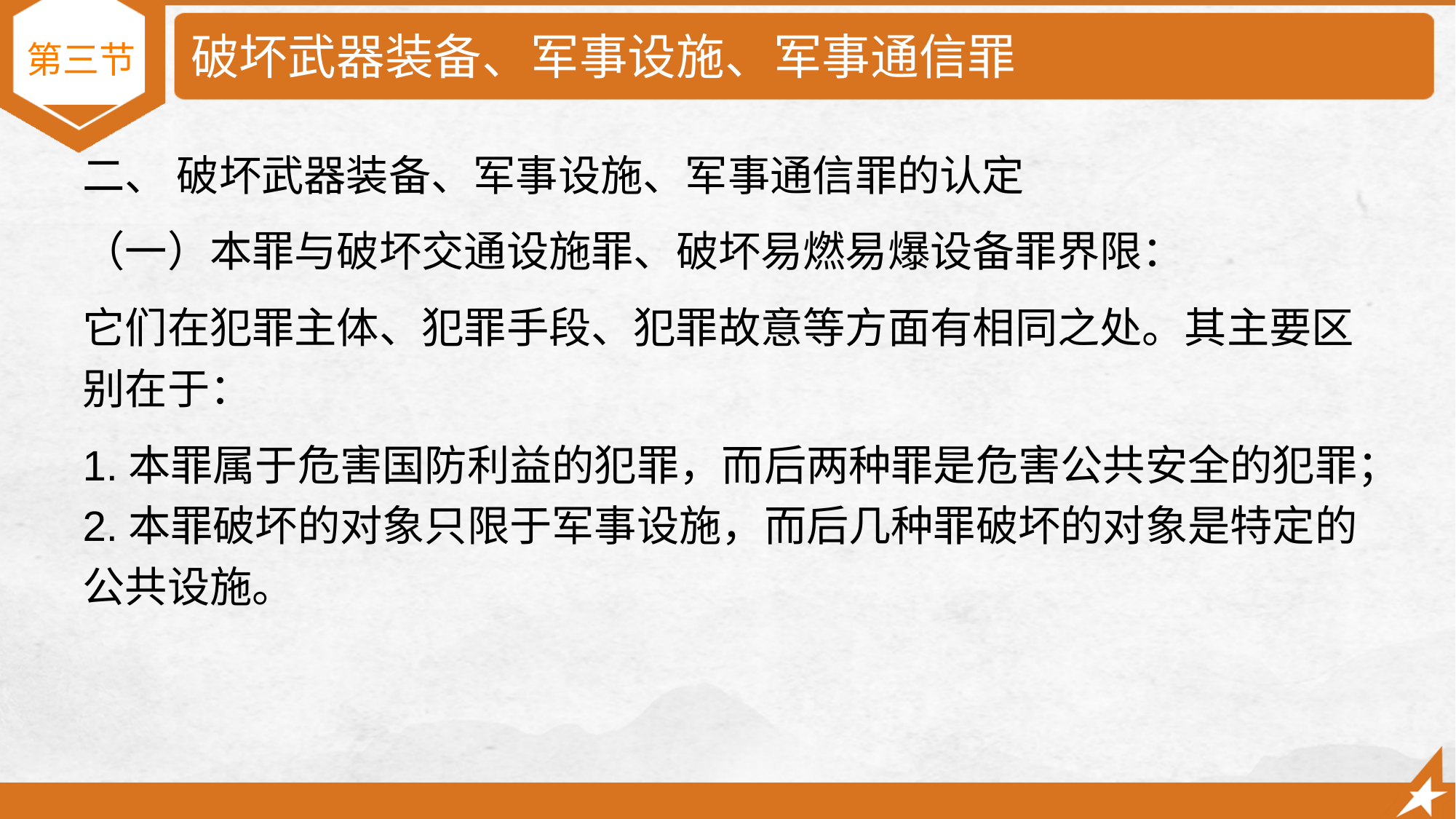

# 破坏武器装备、军事设施、军事通信罪
第三节
二、 破坏武器装备、军事设施、军事通信罪的认定
（一）本罪与破坏交通设施罪、破坏易燃易爆设备罪界限：
它们在犯罪主体、犯罪手段、犯罪故意等方面有相同之处。其主要区别在于：
1.本罪属于危害国防利益的犯罪，而后两种罪是危害公共安全的犯罪；2.本罪破坏的对象只限于军事设施，而后几种罪破坏的对象是特定的公共设施。